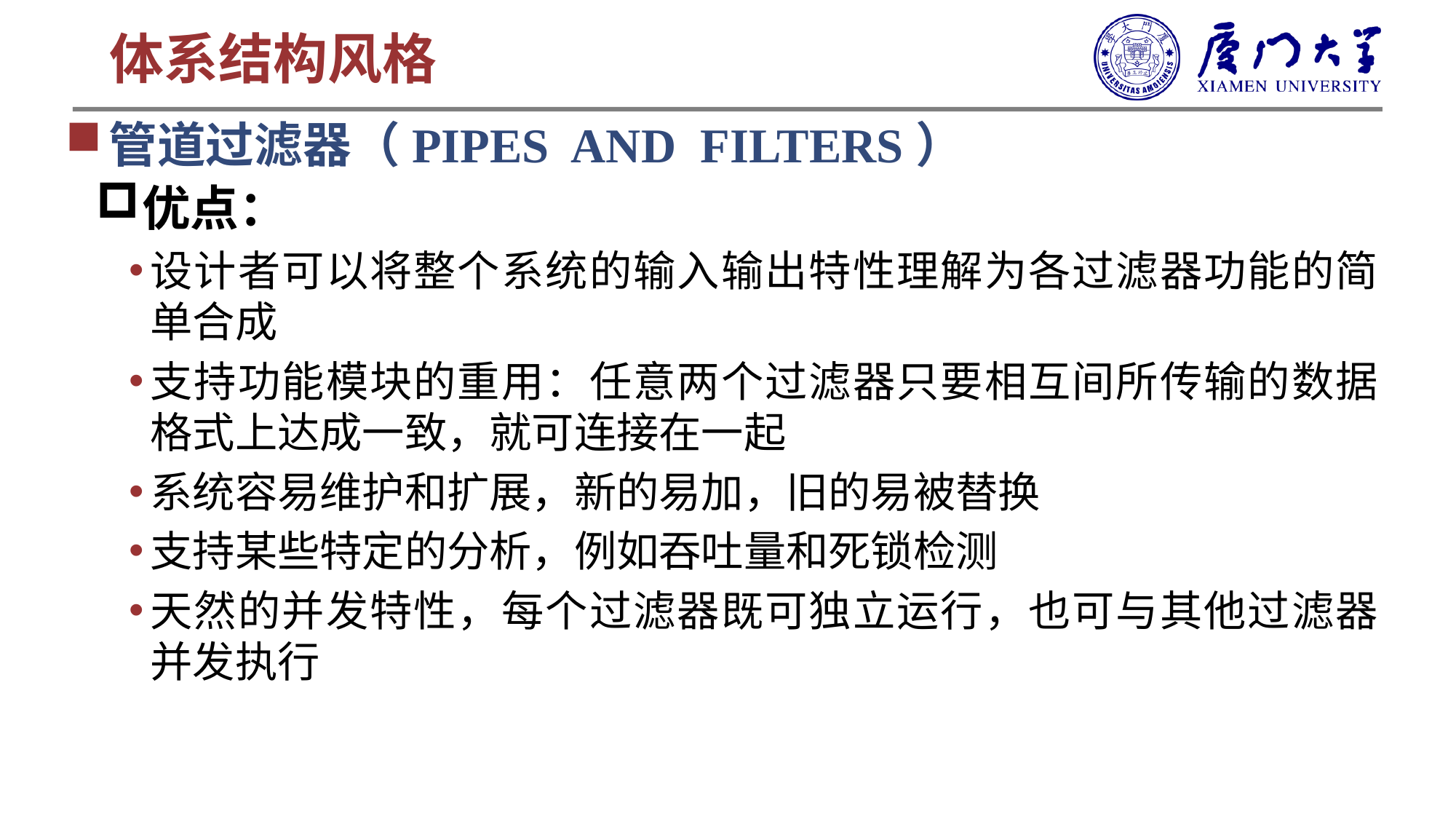

体系结构风格
管道过滤器（PIPES  AND  FILTERS）
优点：
设计者可以将整个系统的输入输出特性理解为各过滤器功能的简单合成
支持功能模块的重用：任意两个过滤器只要相互间所传输的数据格式上达成一致，就可连接在一起
系统容易维护和扩展，新的易加，旧的易被替换
支持某些特定的分析，例如吞吐量和死锁检测
天然的并发特性，每个过滤器既可独立运行，也可与其他过滤器并发执行